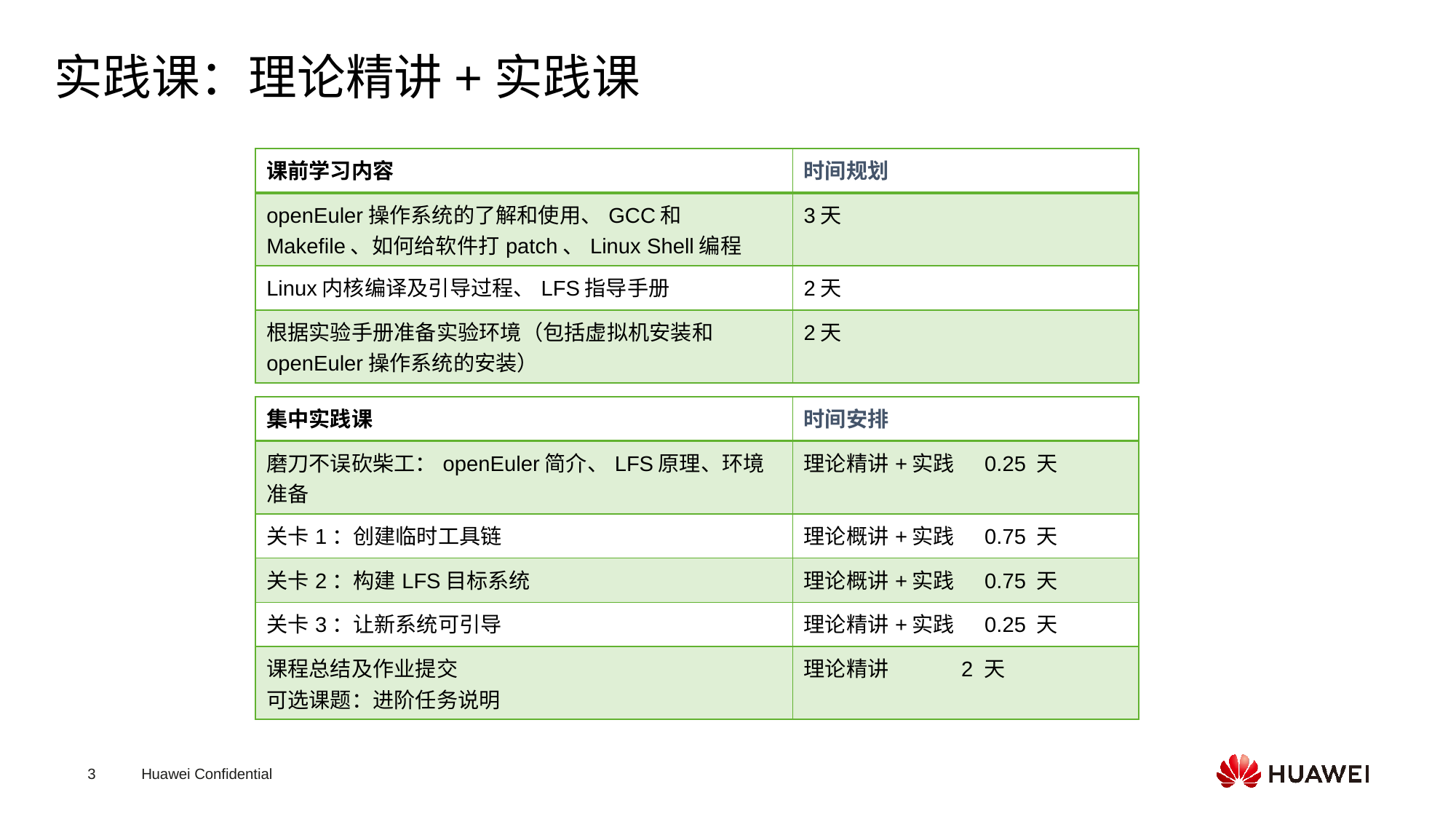

# 实践课：理论精讲+实践课
| 课前学习内容 | 时间规划 |
| --- | --- |
| openEuler操作系统的了解和使用、GCC和Makefile、如何给软件打patch、Linux Shell编程 | 3天 |
| Linux内核编译及引导过程、LFS指导手册 | 2天 |
| 根据实验手册准备实验环境（包括虚拟机安装和openEuler操作系统的安装） | 2天 |
| 集中实践课 | 时间安排 |
| --- | --- |
| 磨刀不误砍柴工：openEuler简介、LFS原理、环境准备 | 理论精讲+实践 0.25 天 |
| 关卡1：创建临时工具链 | 理论概讲+实践 0.75 天 |
| 关卡2：构建LFS目标系统 | 理论概讲+实践 0.75 天 |
| 关卡3：让新系统可引导 | 理论精讲+实践 0.25 天 |
| 课程总结及作业提交 可选课题：进阶任务说明 | 理论精讲 2 天 |